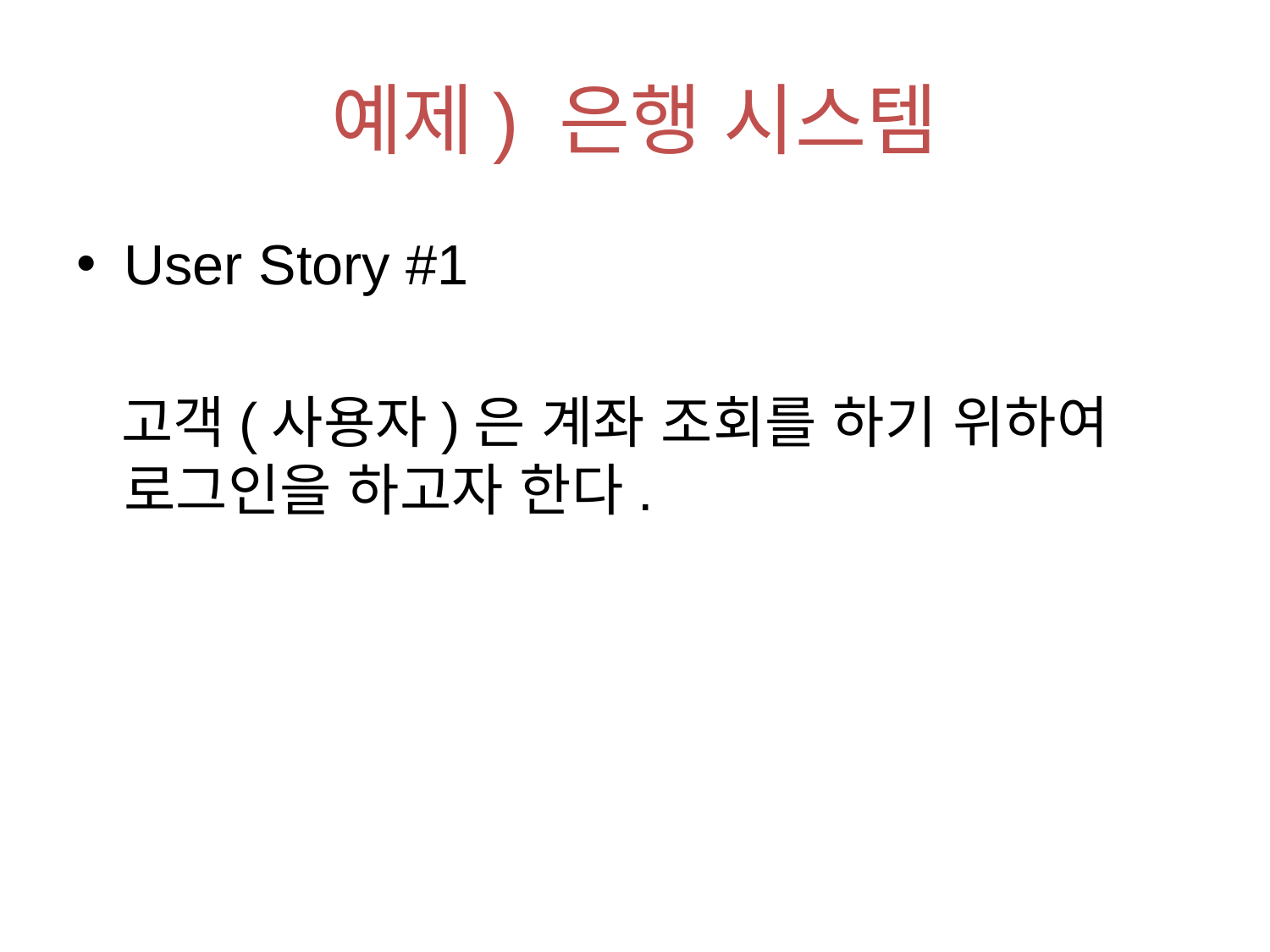

# 예제) 은행 시스템
User Story #1

  고객(사용자)은 계좌 조회를 하기 위하여 로그인을 하고자 한다.